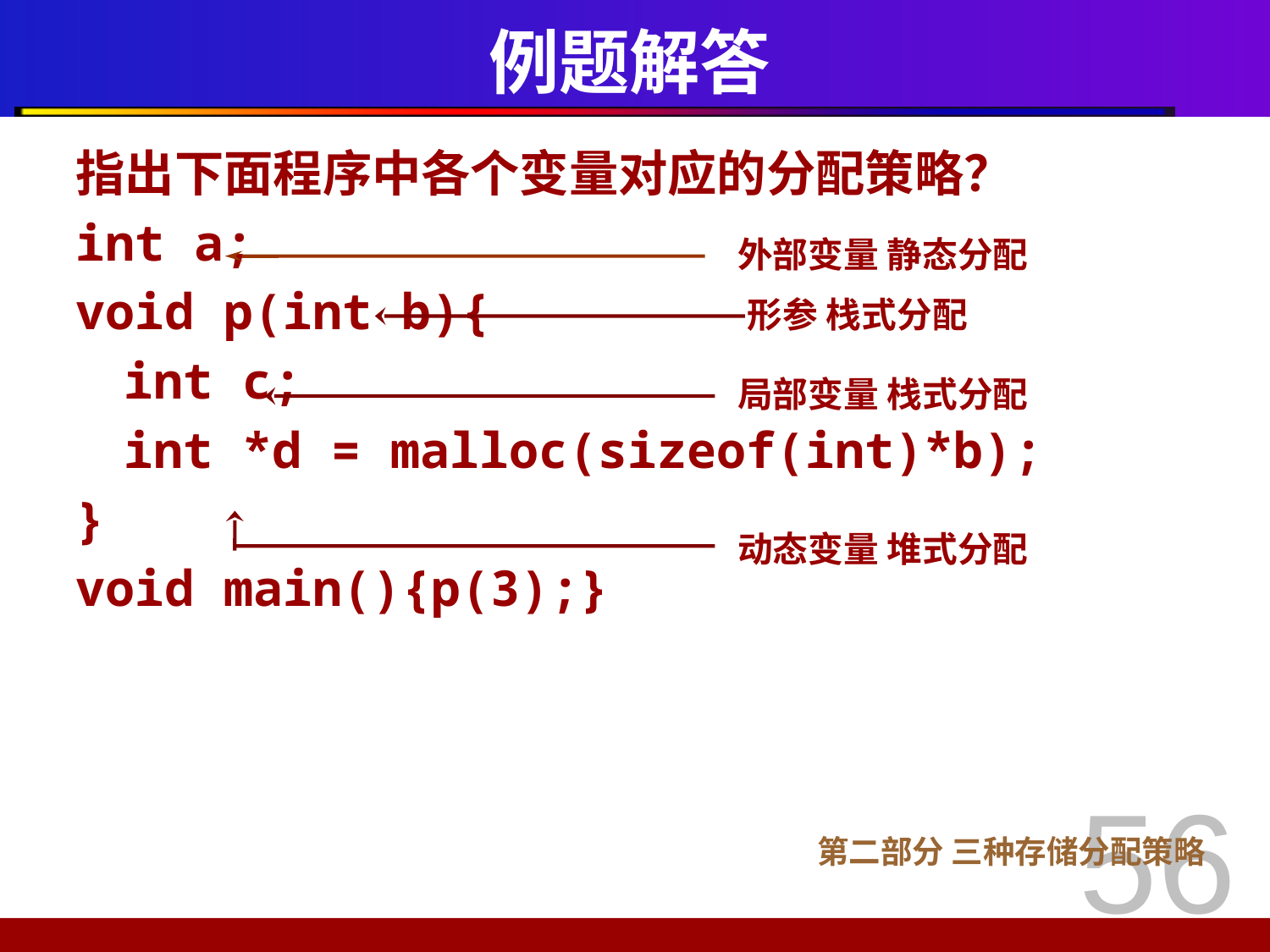

# 例题解答
指出下面程序中各个变量对应的分配策略？
int a;
void p(int b){
	int c;
	int *d = malloc(sizeof(int)*b);
}
void main(){p(3);}
外部变量 静态分配

形参 栈式分配

局部变量 栈式分配

动态变量 堆式分配

56
第二部分 三种存储分配策略